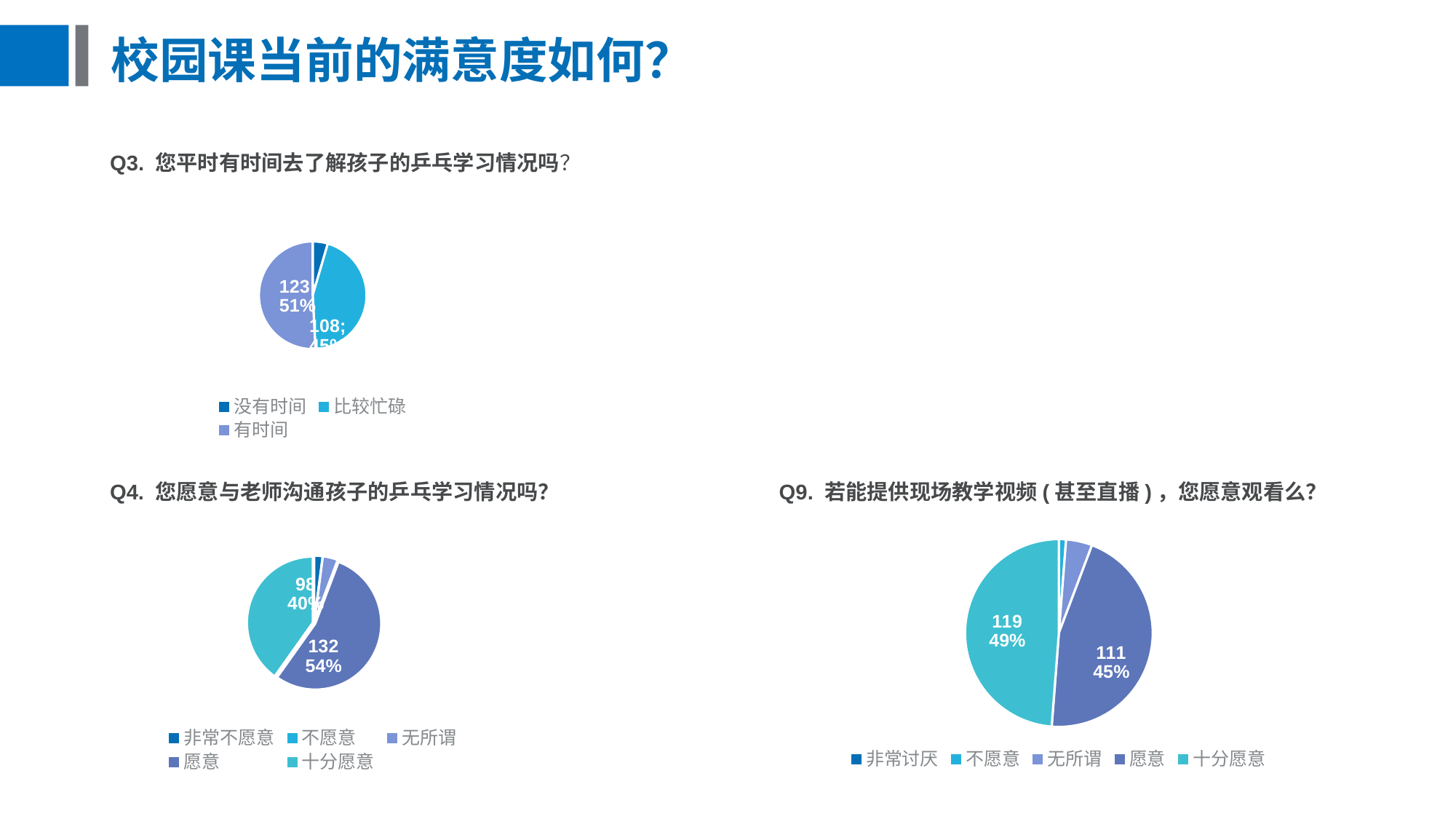

# 校园课当前的满意度如何？
Q3. 您平时有时间去了解孩子的乒乓学习情况吗？

### Chart

| Category | 选项分布 |
|---|---|
| 没有时间 | 11.0 |
| 比较忙碌 | 108.0 |
| 有时间 | 123.0 |
Q9. 若能提供现场教学视频(甚至直播)，您愿意观看么？
Q4. 您愿意与老师沟通孩子的乒乓学习情况吗？

### Chart

| Category | 选项分布 |
|---|---|
| 非常讨厌 | 0.0 |
| 不愿意 | 3.0 |
| 无所谓 | 11.0 |
| 愿意 | 111.0 |
| 十分愿意 | 119.0 |

### Chart

| Category | 选项分布 |
|---|---|
| 非常不愿意 | 5.0 |
| 不愿意 | 0.0 |
| 无所谓 | 9.0 |
| 愿意 | 132.0 |
| 十分愿意 | 98.0 |